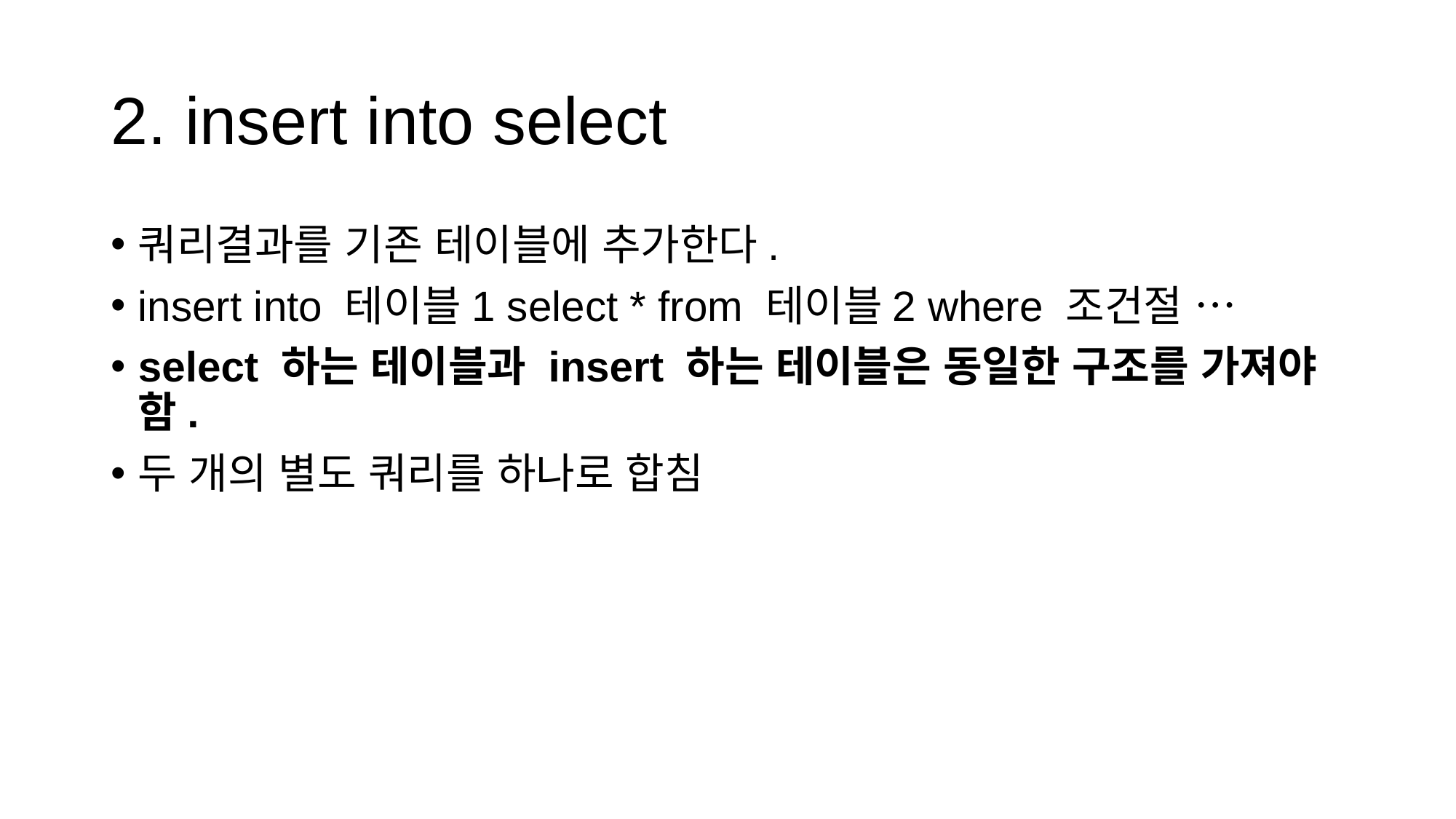

# 2. insert into select
쿼리결과를 기존 테이블에 추가한다.
insert into 테이블1 select * from 테이블2 where 조건절 …
select 하는 테이블과 insert 하는 테이블은 동일한 구조를 가져야 함.
두 개의 별도 쿼리를 하나로 합침